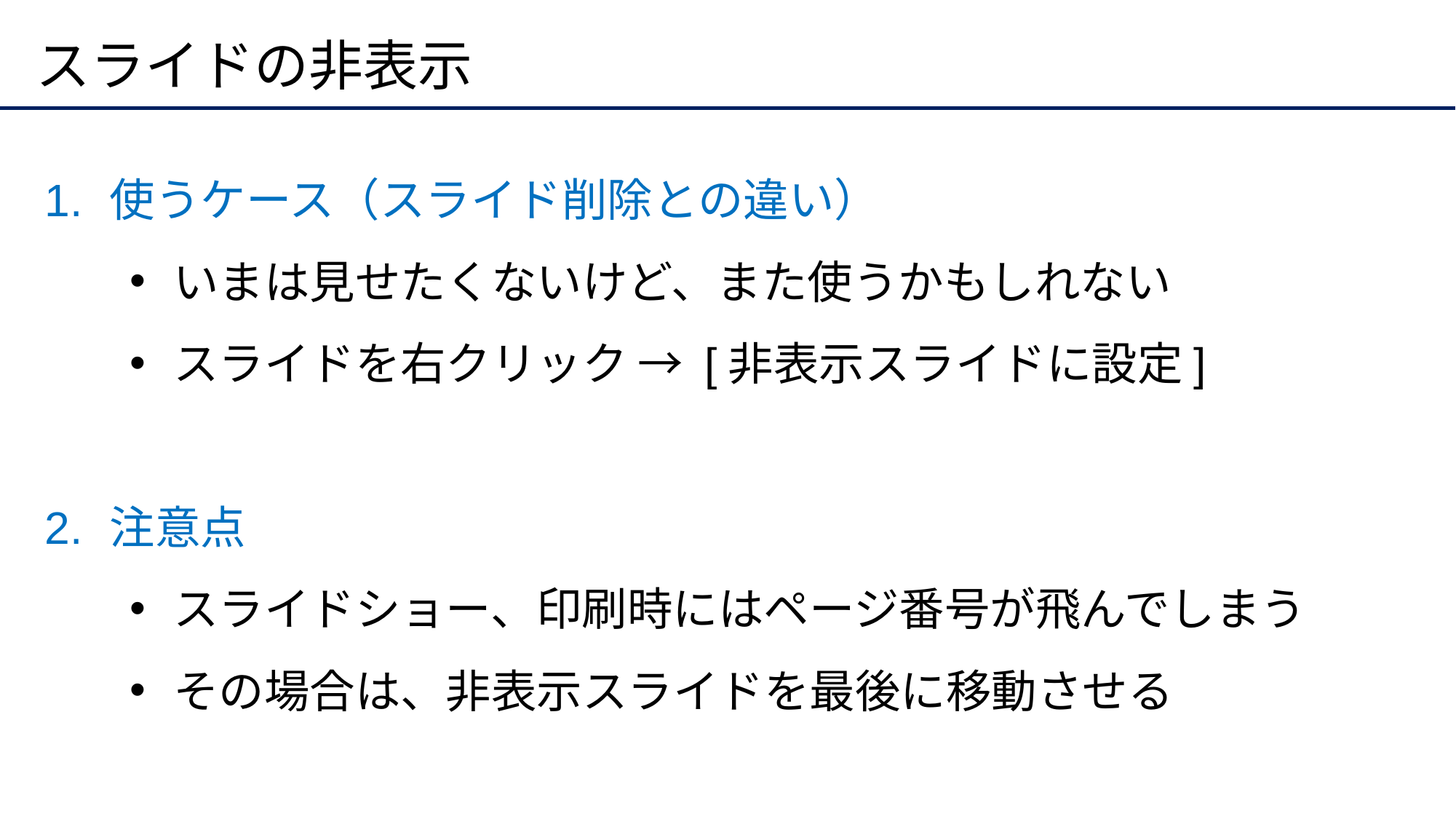

# スライドの非表示
使うケース（スライド削除との違い）
いまは見せたくないけど、また使うかもしれない
スライドを右クリック → [非表示スライドに設定]

注意点
スライドショー、印刷時にはページ番号が飛んでしまう
その場合は、非表示スライドを最後に移動させる